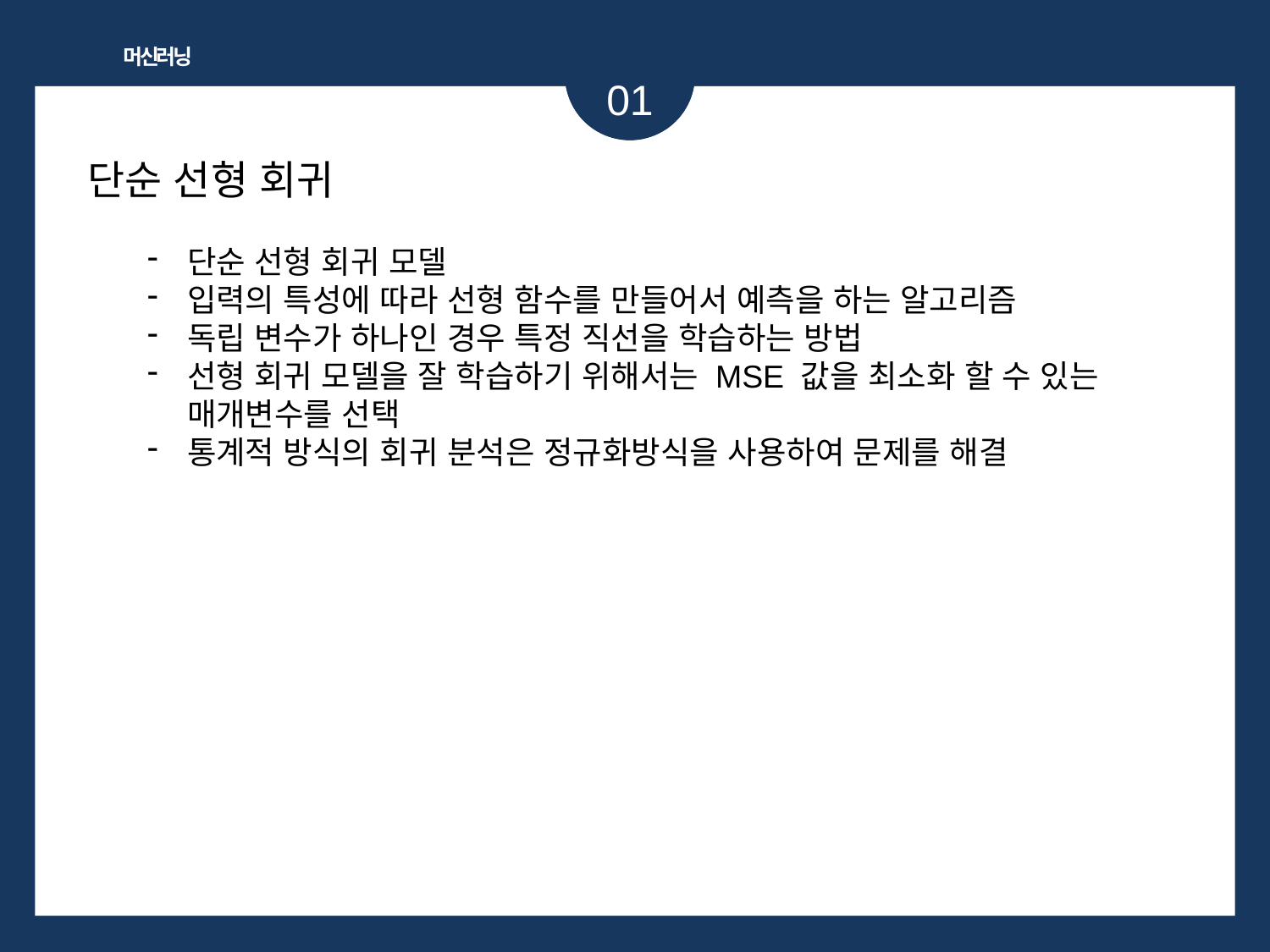

머신러닝
01
단순 선형 회귀
단순 선형 회귀 모델
입력의 특성에 따라 선형 함수를 만들어서 예측을 하는 알고리즘
독립 변수가 하나인 경우 특정 직선을 학습하는 방법
선형 회귀 모델을 잘 학습하기 위해서는 MSE 값을 최소화 할 수 있는 매개변수를 선택
통계적 방식의 회귀 분석은 정규화방식을 사용하여 문제를 해결